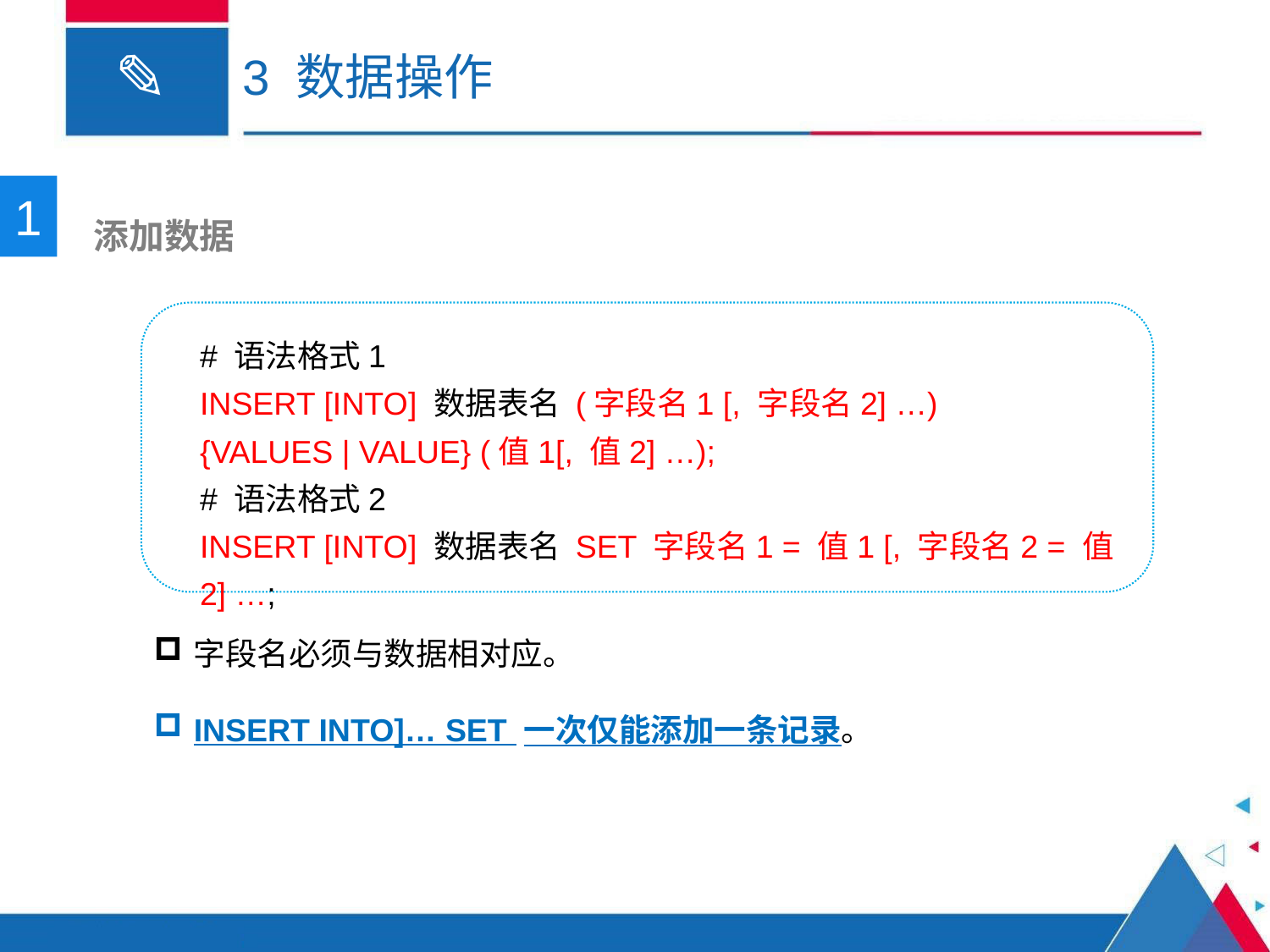

# 3 数据操作

1
  添加数据

# 语法格式1
INSERT [INTO] 数据表名 (字段名1 [, 字段名2] …)
{VALUES | VALUE} (值1[, 值2] …);
# 语法格式2
INSERT [INTO] 数据表名 SET 字段名1 = 值1 [, 字段名2 = 值2] …;
字段名必须与数据相对应。
INSERT INTO]… SET 一次仅能添加一条记录。